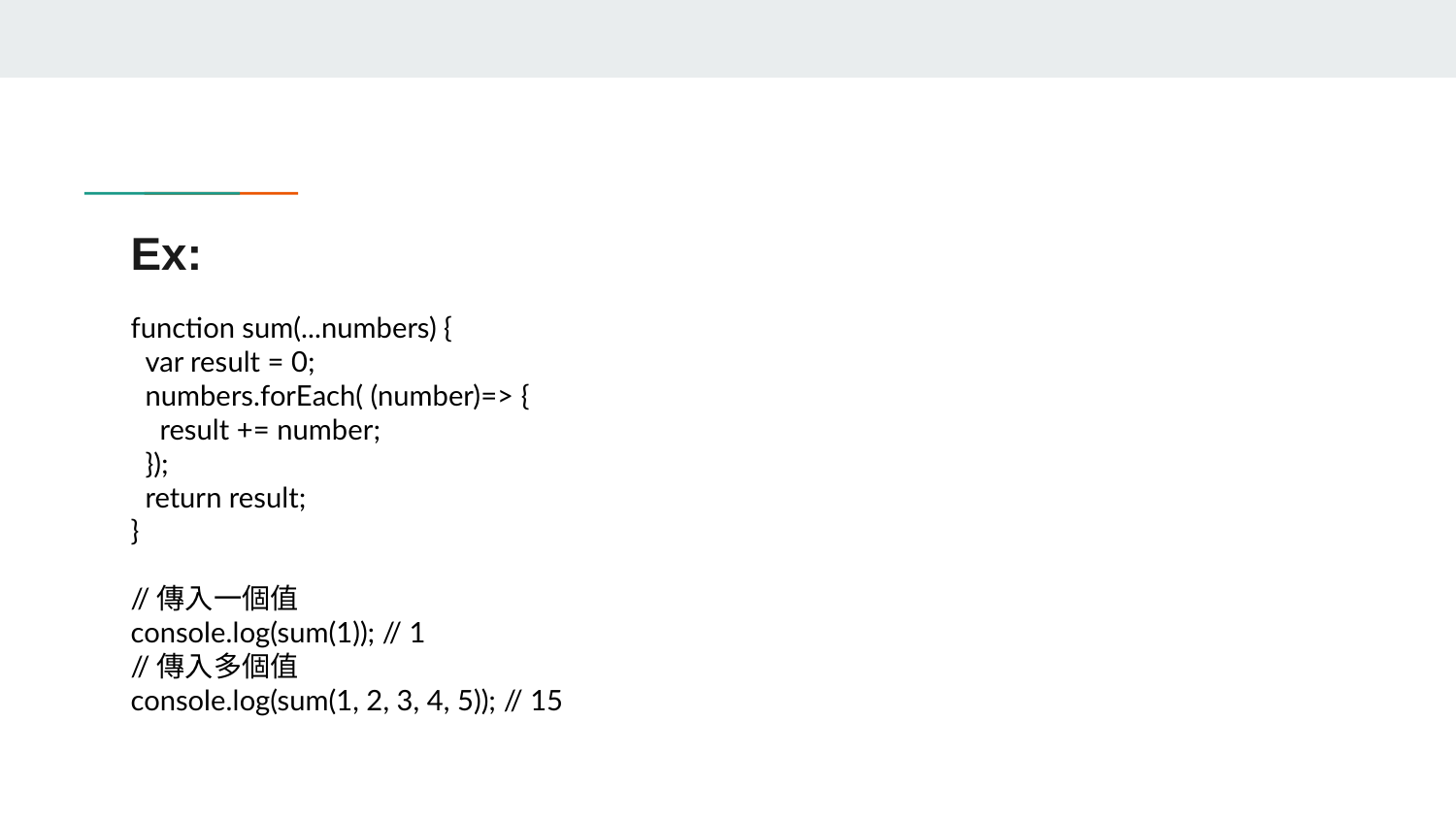

# Ex:
function sum(...numbers) {
  var result = 0;
  numbers.forEach( (number)=> {
    result += number;
  });
  return result;
}

//傳入一個值
console.log(sum(1)); // 1
//傳入多個值
console.log(sum(1, 2, 3, 4, 5)); // 15